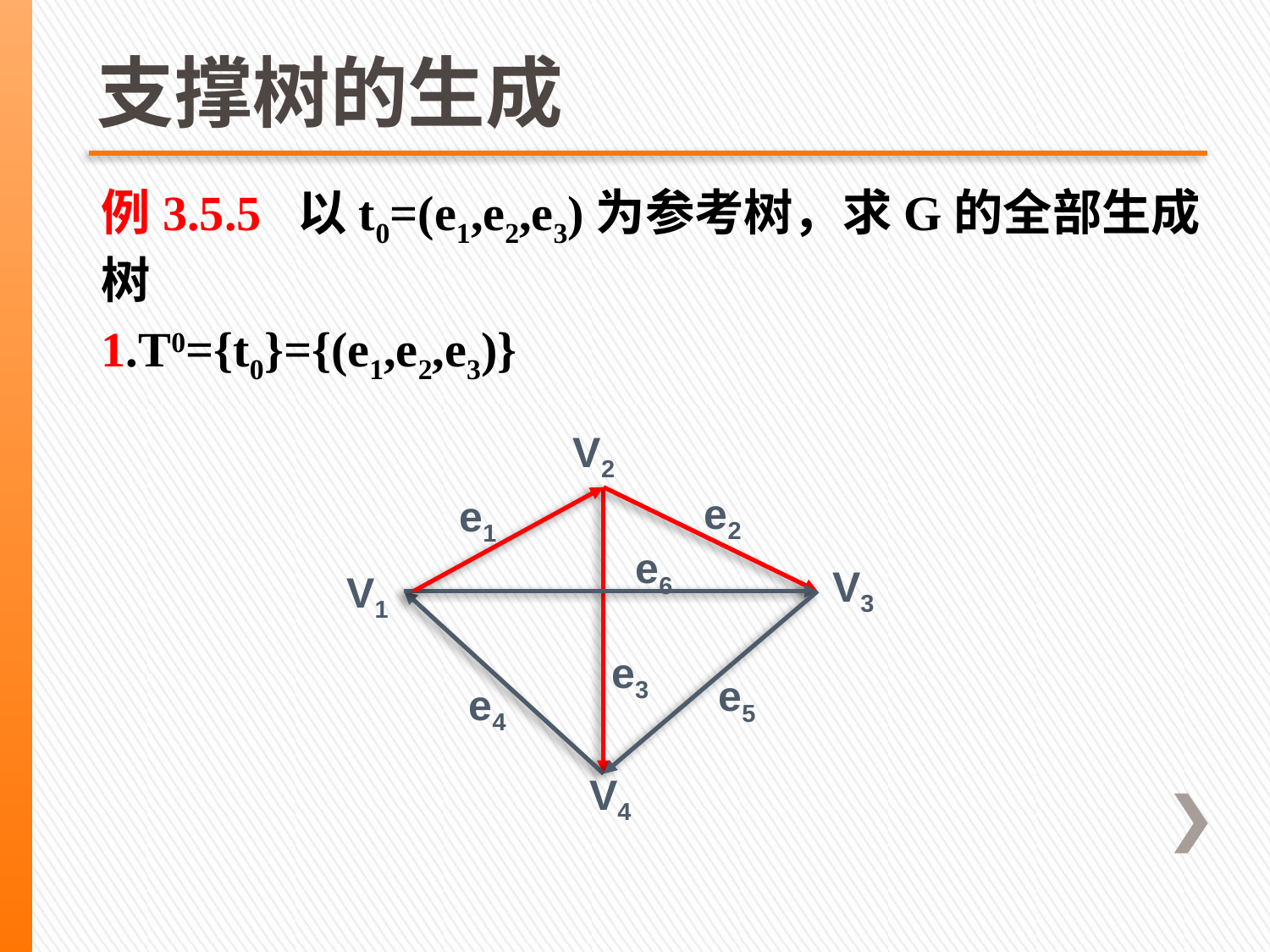

# 支撑树的生成
例3.5.5  以t0=(e1,e2,e3)为参考树，求G的全部生成树
1.T0={t0}={(e1,e2,e3)}

V2
e2
e1
e6
V3
V1
e3
e5
e4
V4